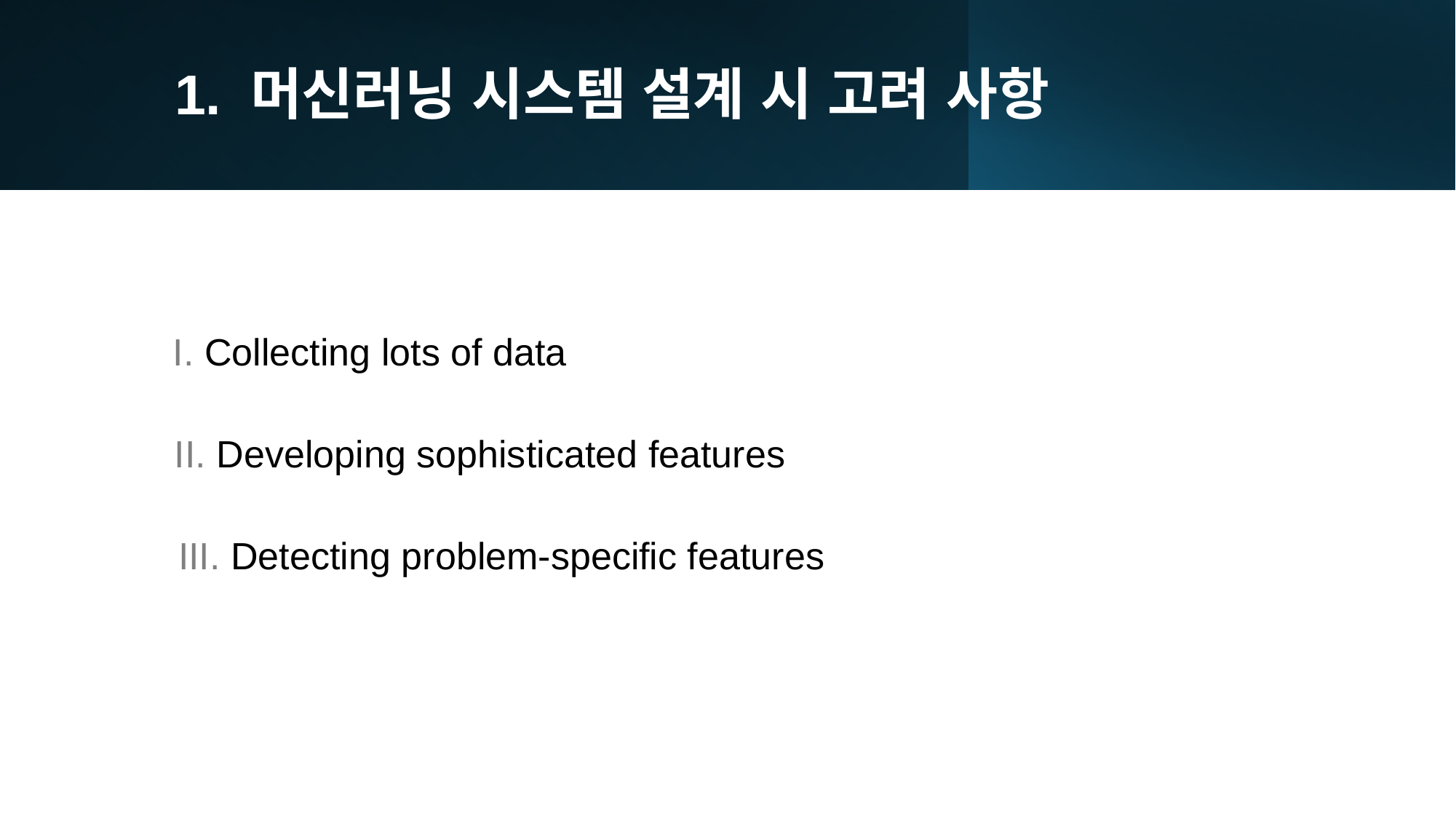

# 1. 머신러닝 시스템 설계 시 고려 사항
I. Collecting lots of data
II. Developing sophisticated features
III. Detecting problem-specific features